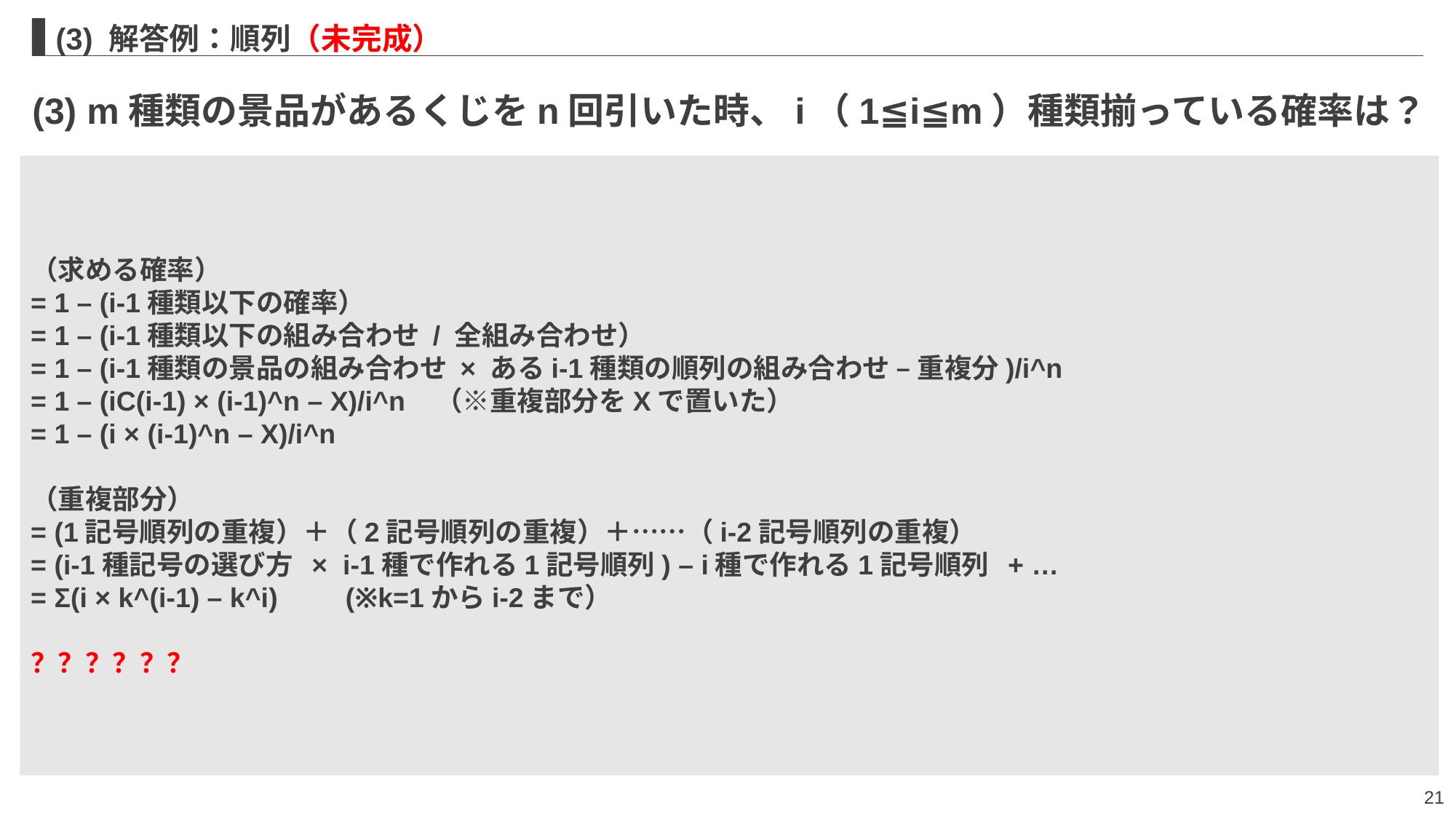

(3) 解答例：順列（未完成）

(3) m種類の景品があるくじをn回引いた時、i（1≦i≦m）種類揃っている確率は？

（求める確率）
= 1 – (i-1種類以下の確率）
= 1 – (i-1種類以下の組み合わせ / 全組み合わせ）
= 1 – (i-1種類の景品の組み合わせ × あるi-1種類の順列の組み合わせ – 重複分)/i^n
= 1 – (iC(i-1) × (i-1)^n – X)/i^n   （※重複部分をXで置いた）
= 1 – (i × (i-1)^n – X)/i^n

（重複部分）
= (1記号順列の重複）＋（2記号順列の重複）＋……（i-2記号順列の重複）
= (i-1種記号の選び方  ×  i-1種で作れる1記号順列) – i種で作れる1記号順列  + …
= Σ(i × k^(i-1) – k^i)　　(※k=1からi-2まで）

？？？？？？
21